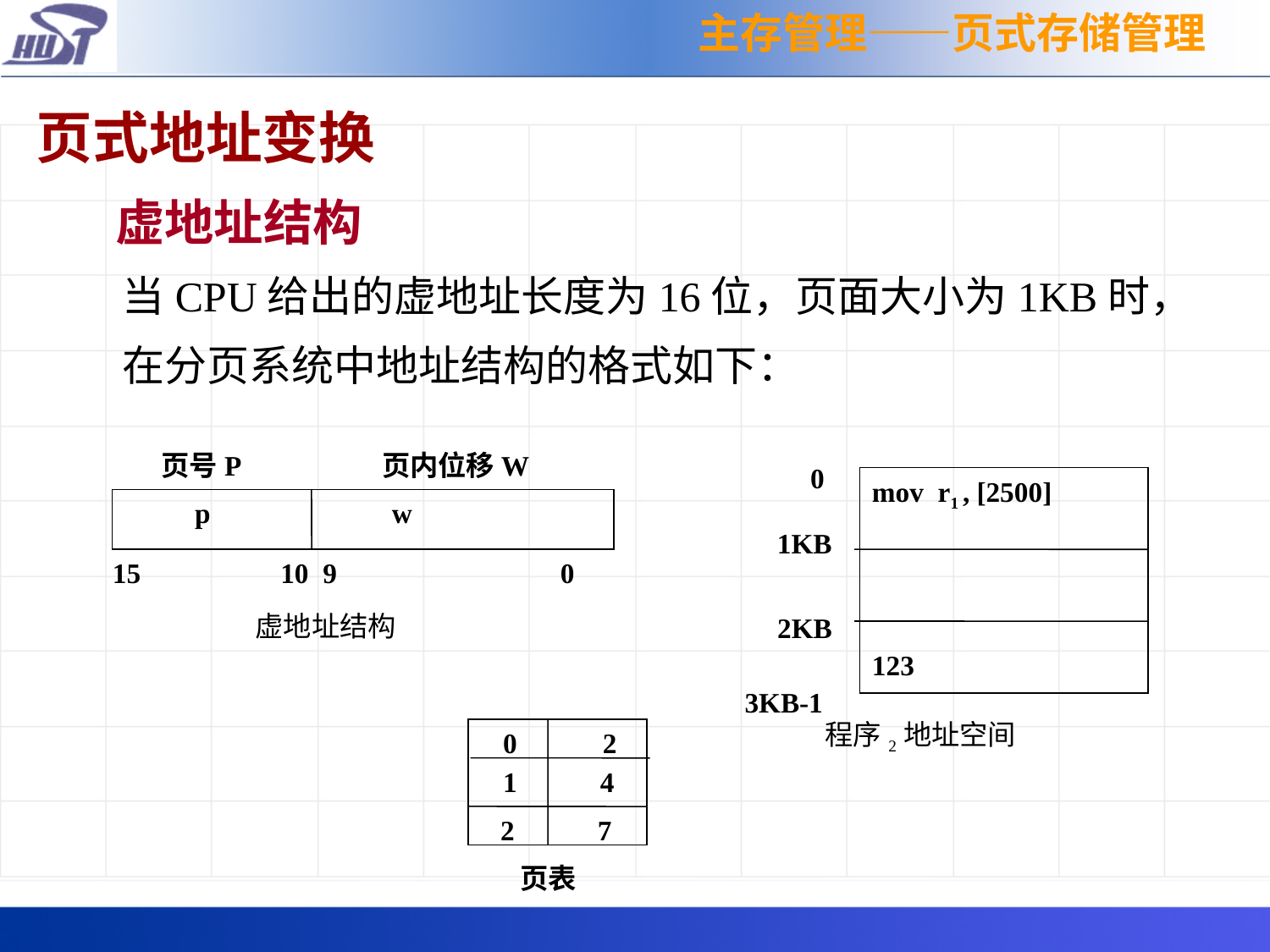

主存管理——页式存储管理
页式地址变换
      虚地址结构
        当CPU给出的虚地址长度为16位，页面大小为1KB时，
        在分页系统中地址结构的格式如下：
页号P
页内位移W
          p                          w

15                    10  9                                0
0
mov  r1 , [2500]

123
1KB

2KB

3KB-1
程序2地址空间
虚地址结构

0

2

1
4

2
7
页表